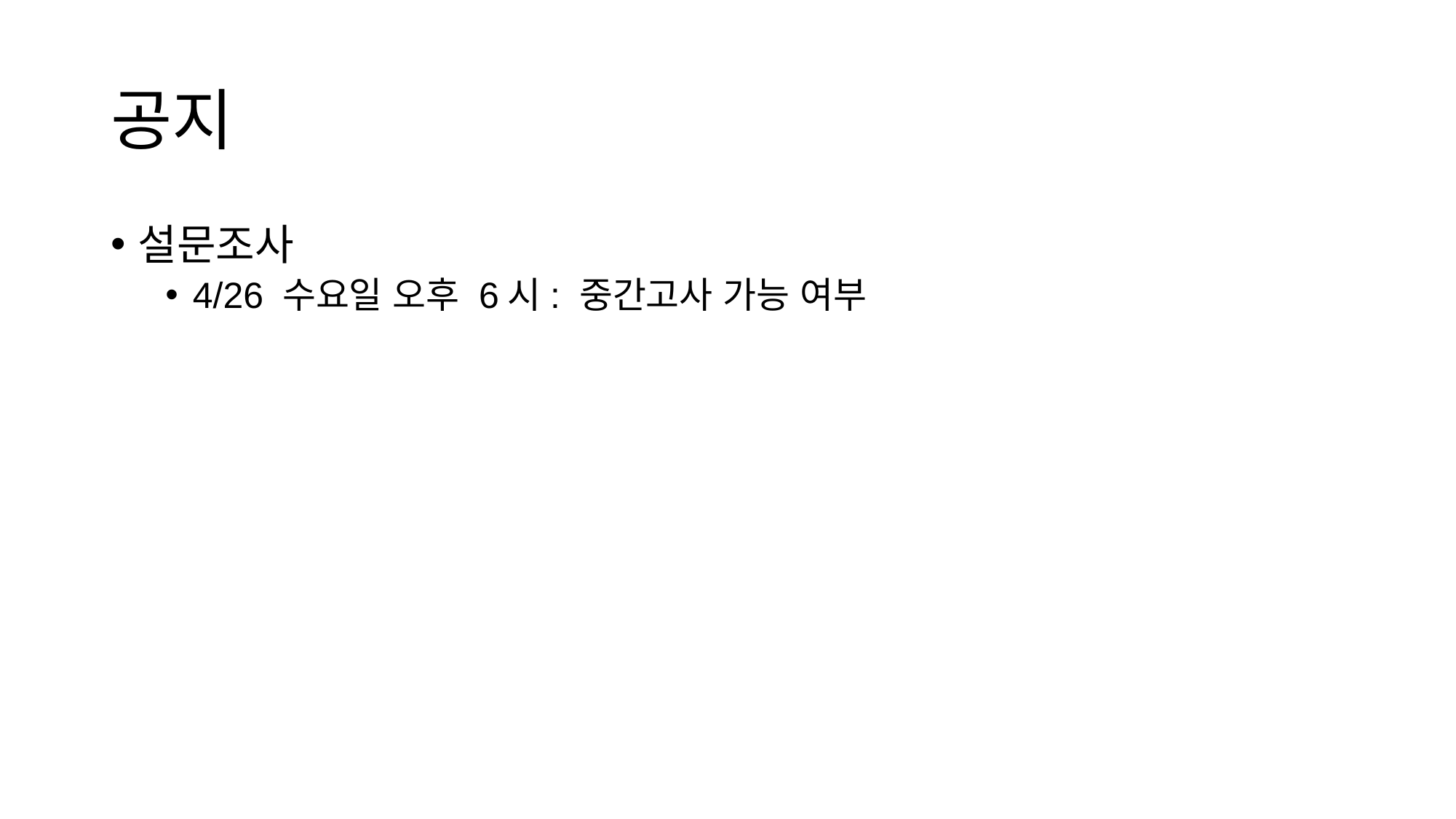

# 공지
설문조사
4/26 수요일 오후 6시: 중간고사 가능 여부